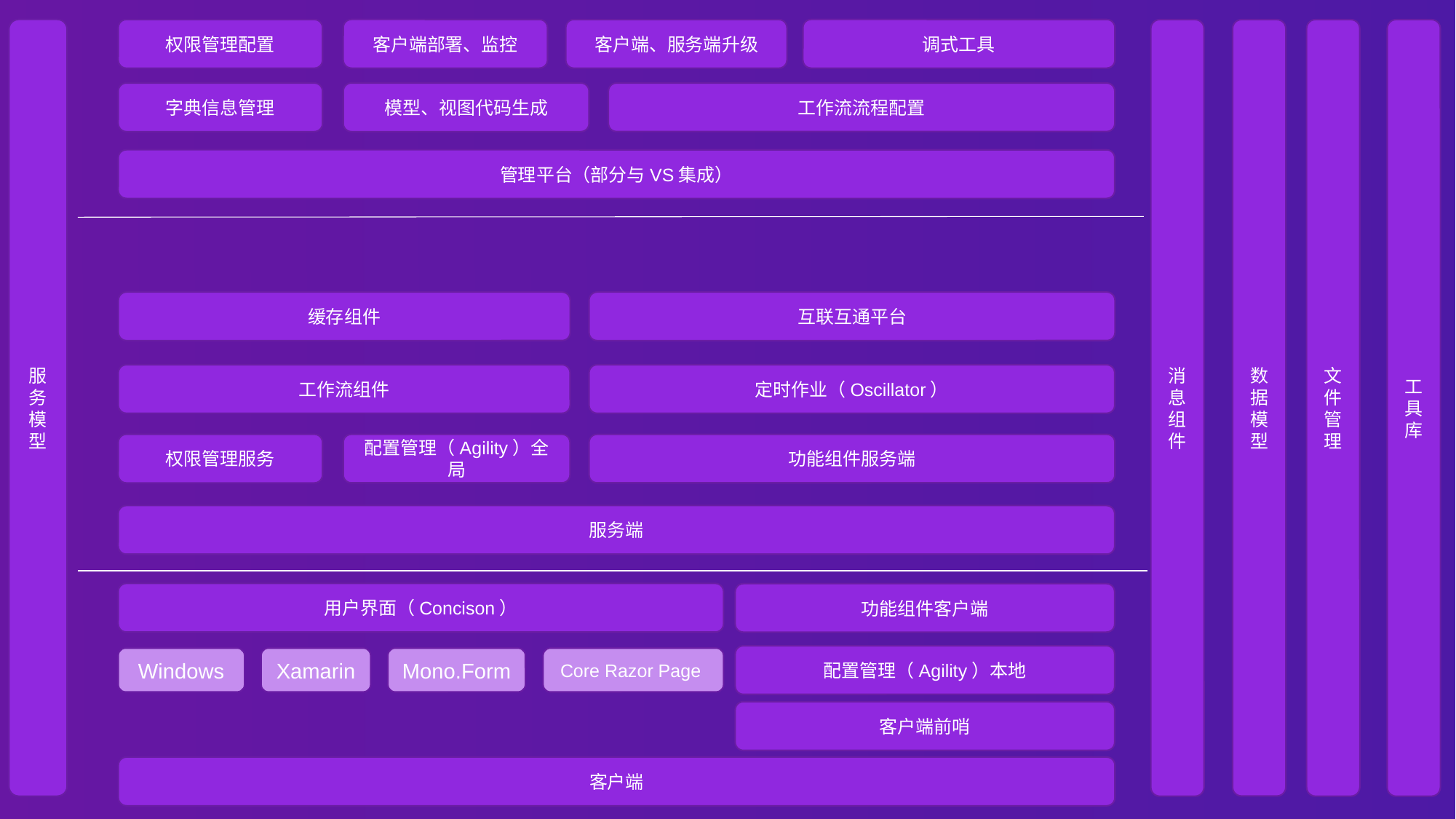

服务模型
客户端部署、监控
调式工具
权限管理配置
客户端、服务端升级
消息
组件
数据模型
文件管理
工具库
字典信息管理
模型、视图代码生成
工作流流程配置
管理平台（部分与VS集成）
缓存组件
互联互通平台
工作流组件
定时作业（Oscillator）
权限管理服务
配置管理（Agility）全局
功能组件服务端
服务端
用户界面（Concison）
功能组件客户端
配置管理（Agility）本地
Windows
Xamarin
Mono.Form
Core Razor Page
客户端前哨
客户端